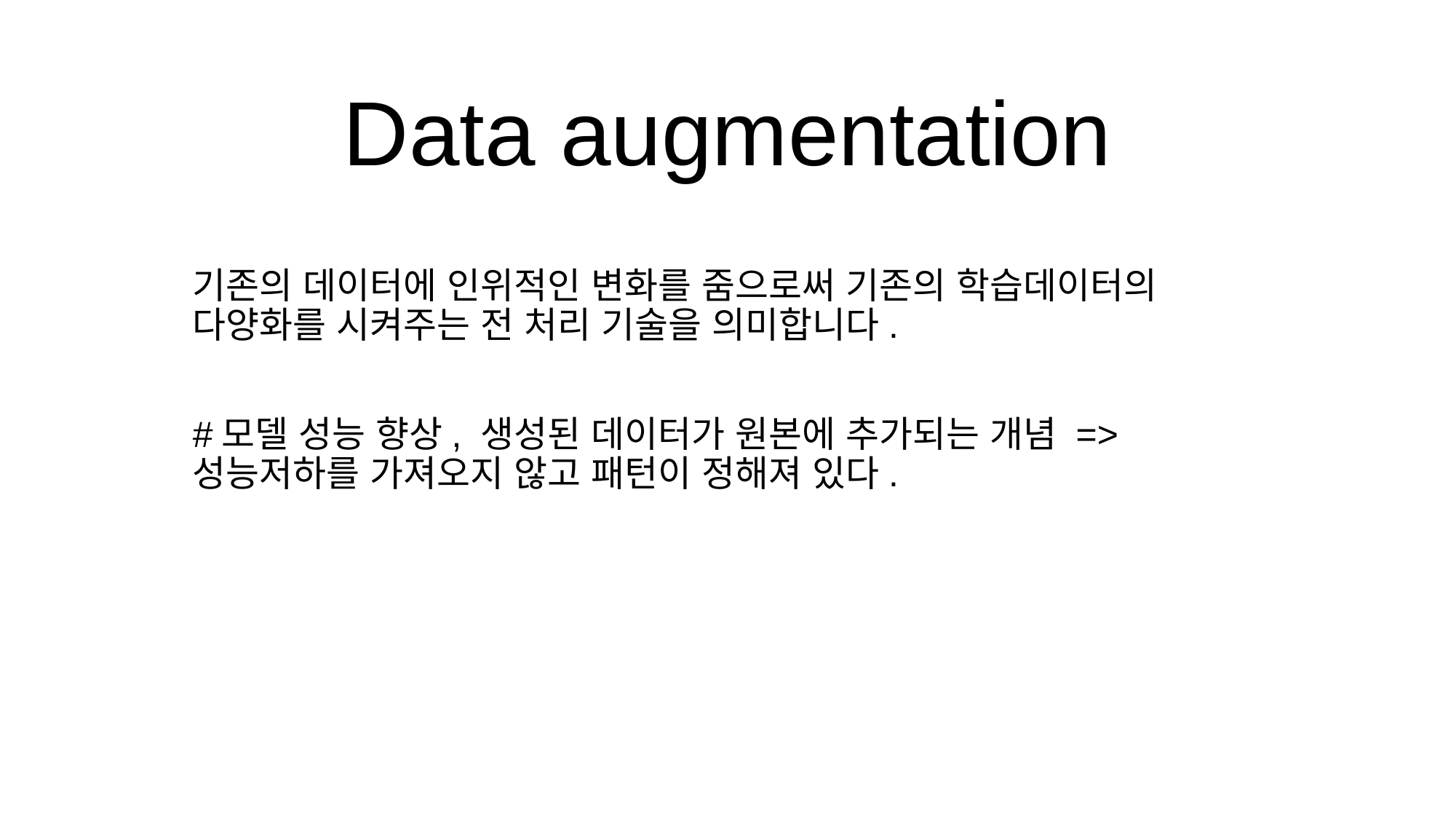

# Data augmentation
기존의 데이터에 인위적인 변화를 줌으로써 기존의 학습데이터의 다양화를 시켜주는 전 처리 기술을 의미합니다.

#모델 성능 향상, 생성된 데이터가 원본에 추가되는 개념 => 성능저하를 가져오지 않고 패턴이 정해져 있다.